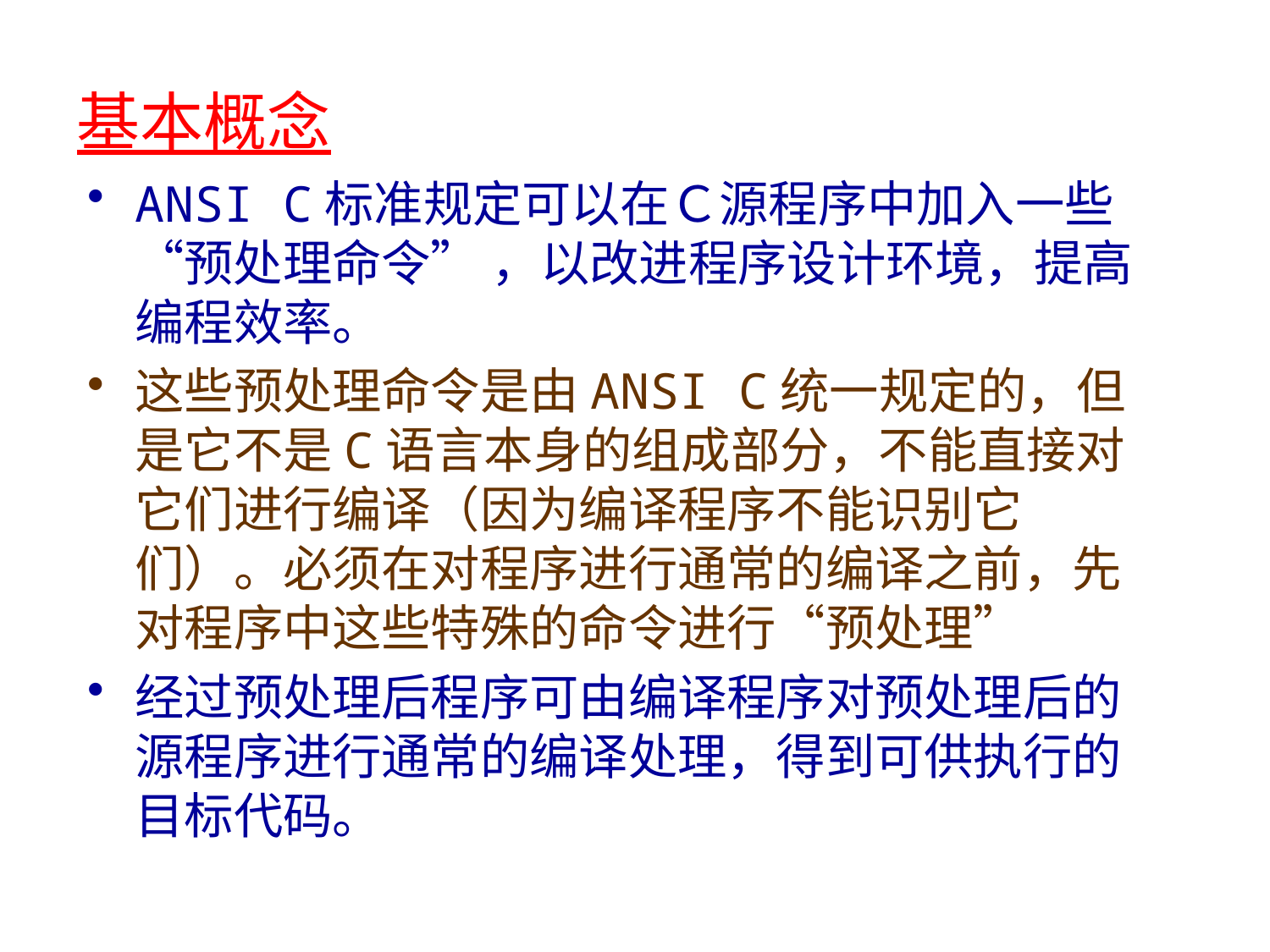

# 基本概念
ANSI C标准规定可以在Ｃ源程序中加入一些“预处理命令” ，以改进程序设计环境，提高编程效率。
这些预处理命令是由ANSI C统一规定的，但是它不是C语言本身的组成部分，不能直接对它们进行编译（因为编译程序不能识别它们）。必须在对程序进行通常的编译之前，先对程序中这些特殊的命令进行“预处理”
经过预处理后程序可由编译程序对预处理后的源程序进行通常的编译处理，得到可供执行的目标代码。